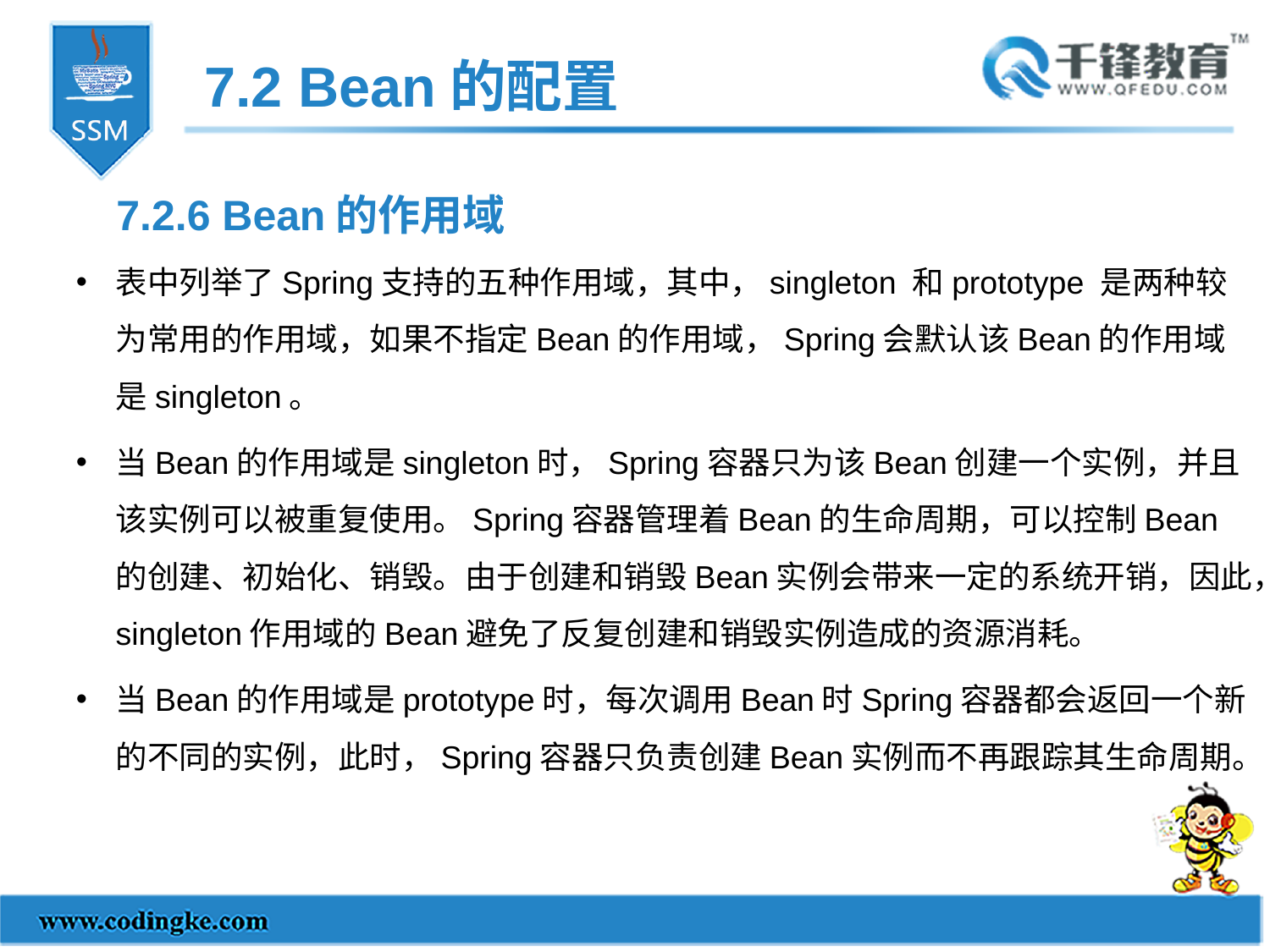

7.2 Bean的配置
7.2.6 Bean的作用域
表中列举了Spring支持的五种作用域，其中，singleton 和prototype 是两种较为常用的作用域，如果不指定Bean的作用域，Spring会默认该Bean的作用域是singleton。
当Bean的作用域是singleton时，Spring容器只为该Bean创建一个实例，并且该实例可以被重复使用。Spring容器管理着Bean的生命周期，可以控制Bean的创建、初始化、销毁。由于创建和销毁Bean实例会带来一定的系统开销，因此，singleton作用域的Bean避免了反复创建和销毁实例造成的资源消耗。
当Bean的作用域是prototype时，每次调用Bean时Spring容器都会返回一个新的不同的实例，此时，Spring容器只负责创建Bean实例而不再跟踪其生命周期。